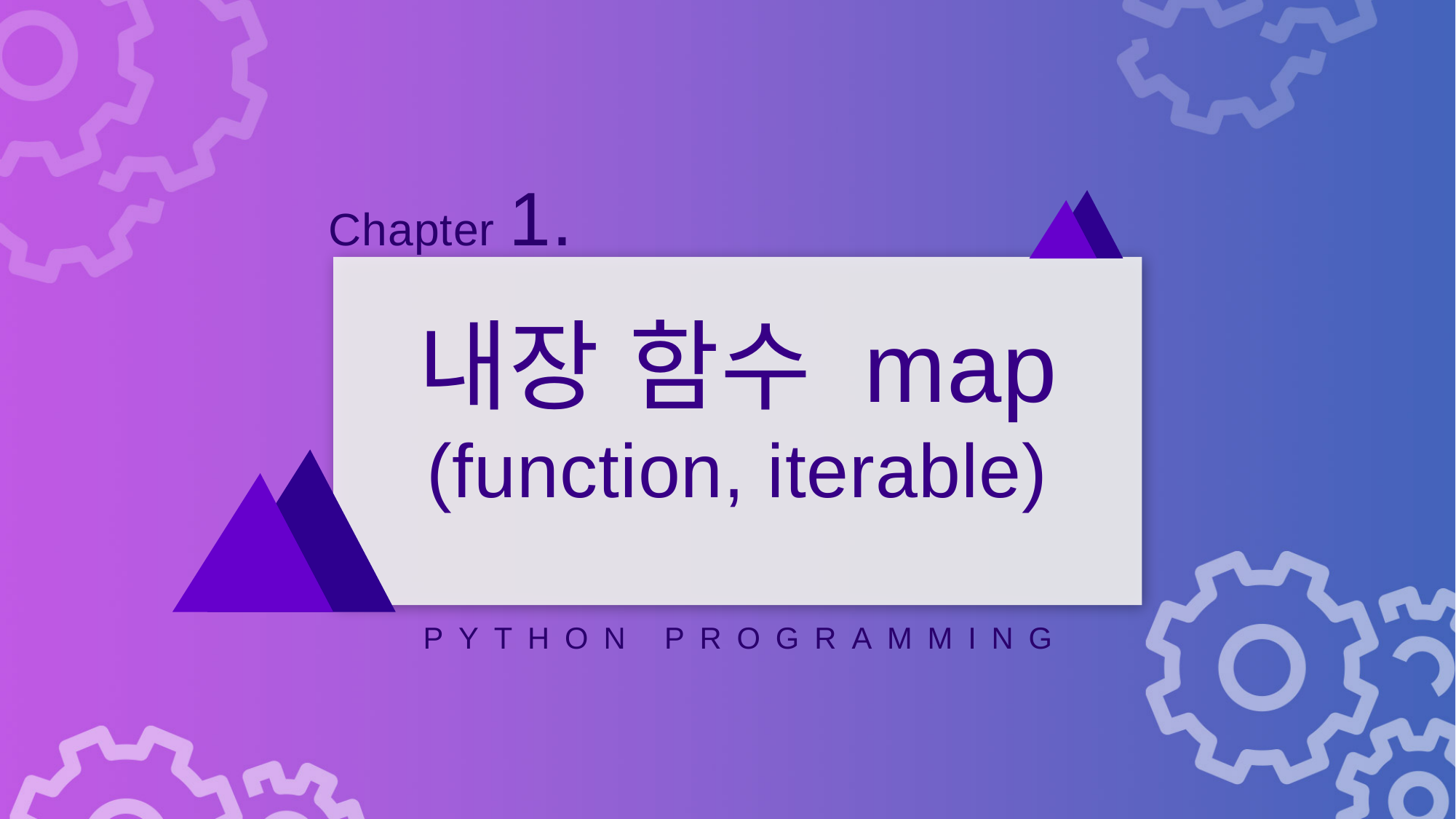

Chapter 1.
내장 함수 map
(function, iterable)